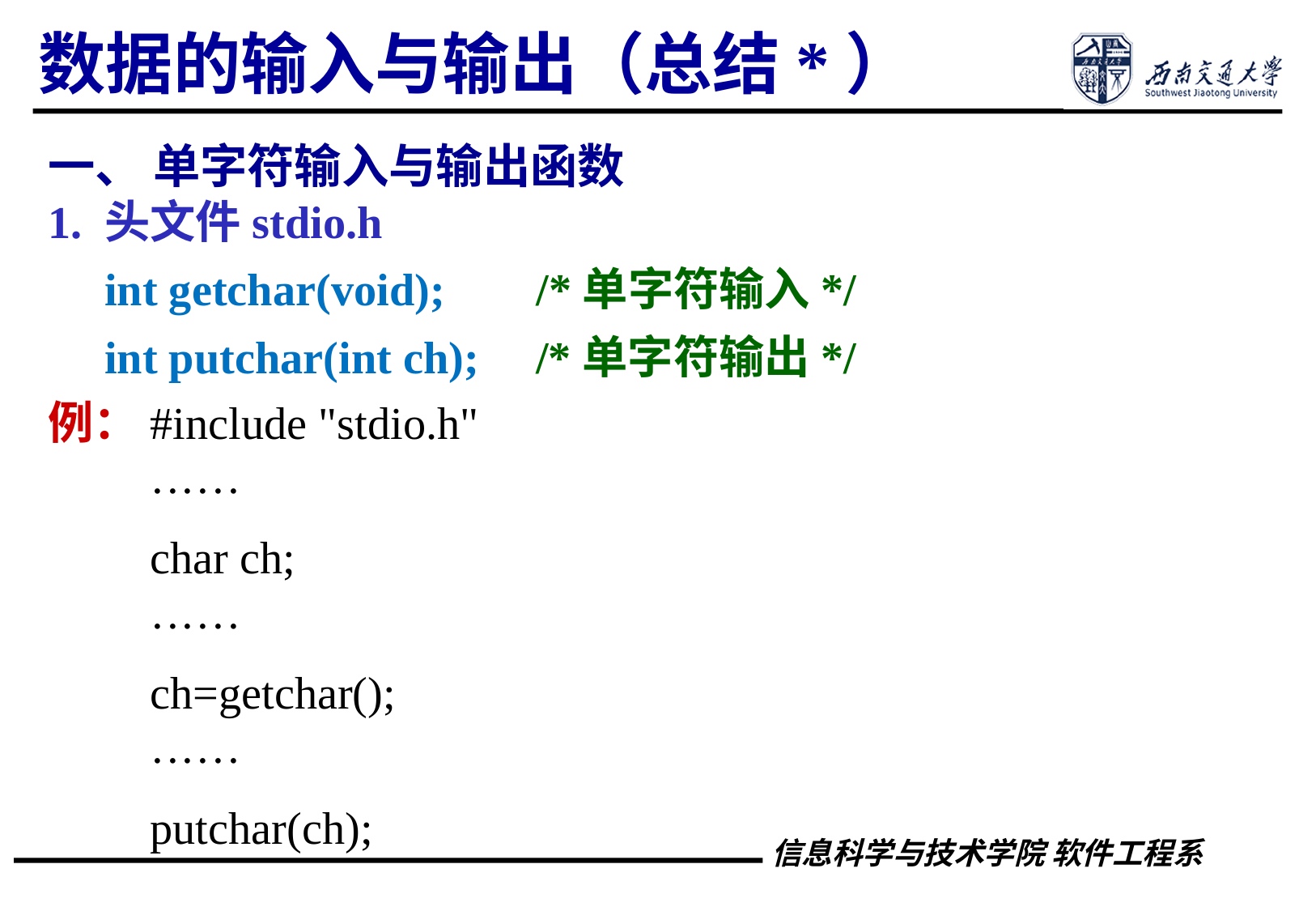

数据的输入与输出（总结*）
一、 单字符输入与输出函数
1. 头文件stdio.h
     int getchar(void);        /*单字符输入*/
     int putchar(int ch);     /*单字符输出*/
例：#include "stdio.h"
         ······
         char ch;
         ······
         ch=getchar();
         ······
         putchar(ch);